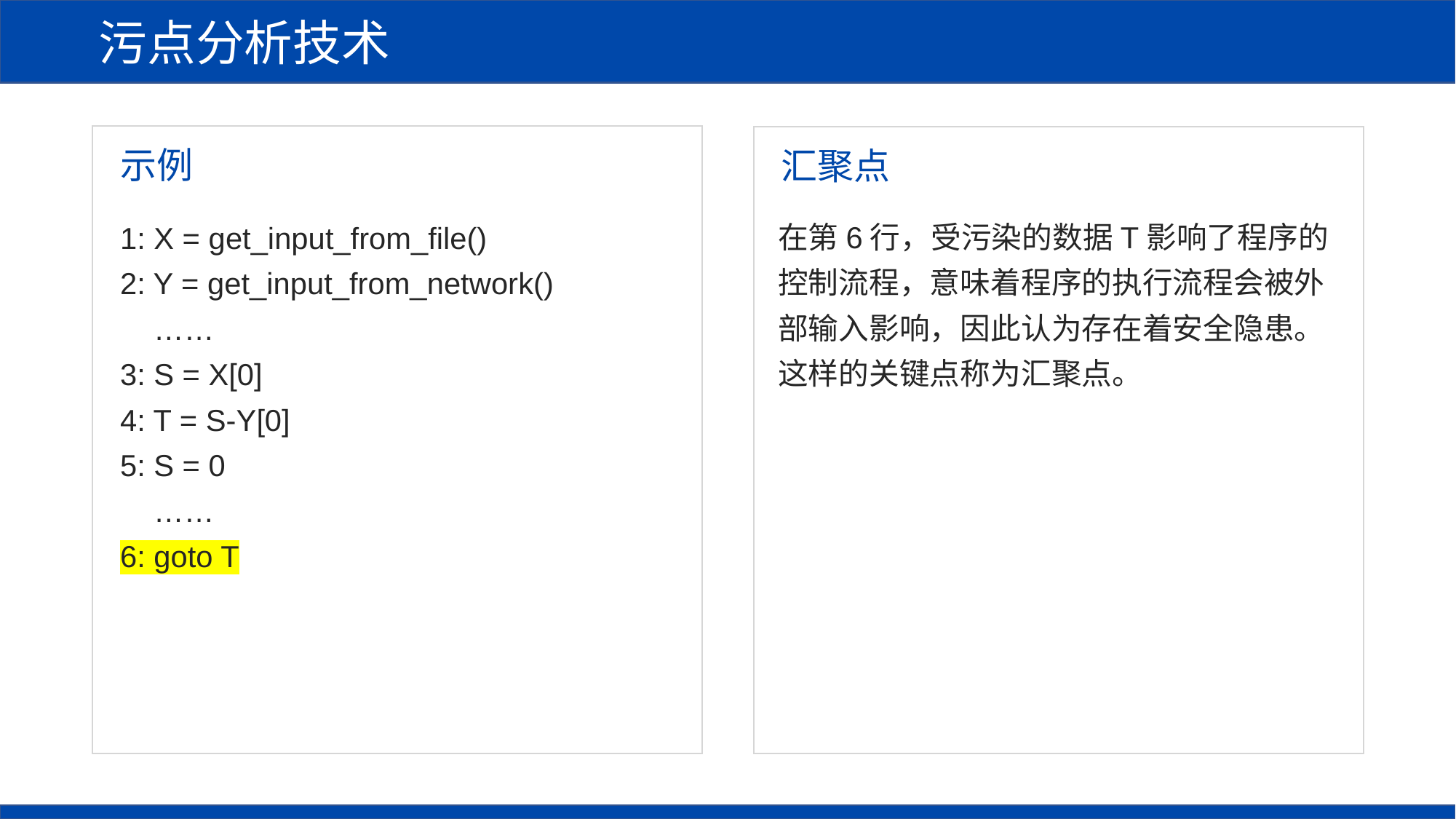

污点分析技术

示例
汇聚点
在第6行，受污染的数据T影响了程序的控制流程，意味着程序的执行流程会被外部输入影响，因此认为存在着安全隐患。这样的关键点称为汇聚点。
1: X = get_input_from_file()
2: Y = get_input_from_network()
    ……
3: S = X[0]
4: T = S-Y[0]
5: S = 0
    ……
6: goto T